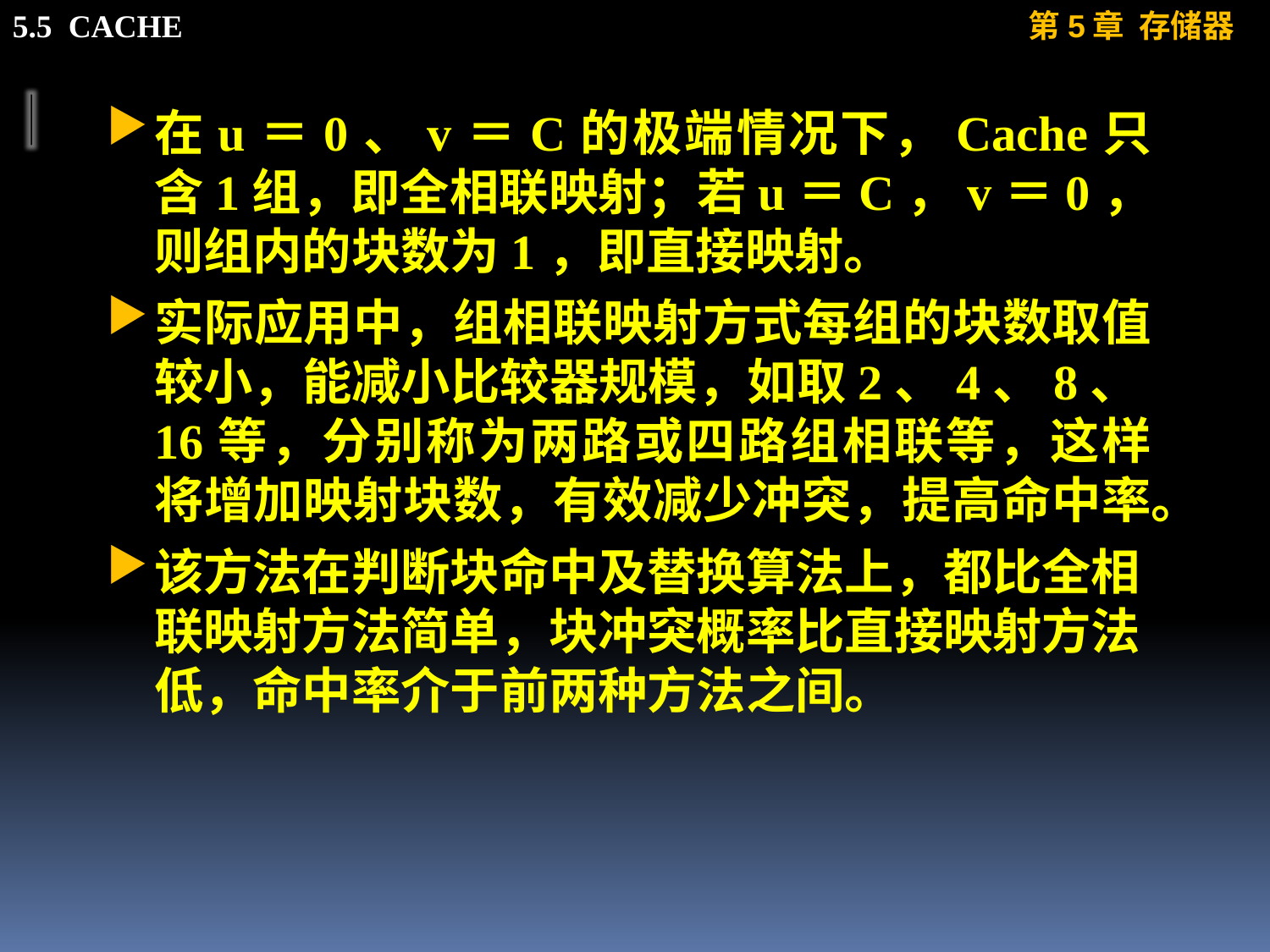

在u＝0、v＝C的极端情况下，Cache只含1组，即全相联映射；若u＝C，v＝0，则组内的块数为1，即直接映射。
实际应用中，组相联映射方式每组的块数取值较小，能减小比较器规模，如取2、4、8、16等，分别称为两路或四路组相联等，这样将增加映射块数，有效减少冲突，提高命中率。
该方法在判断块命中及替换算法上，都比全相联映射方法简单，块冲突概率比直接映射方法低，命中率介于前两种方法之间。